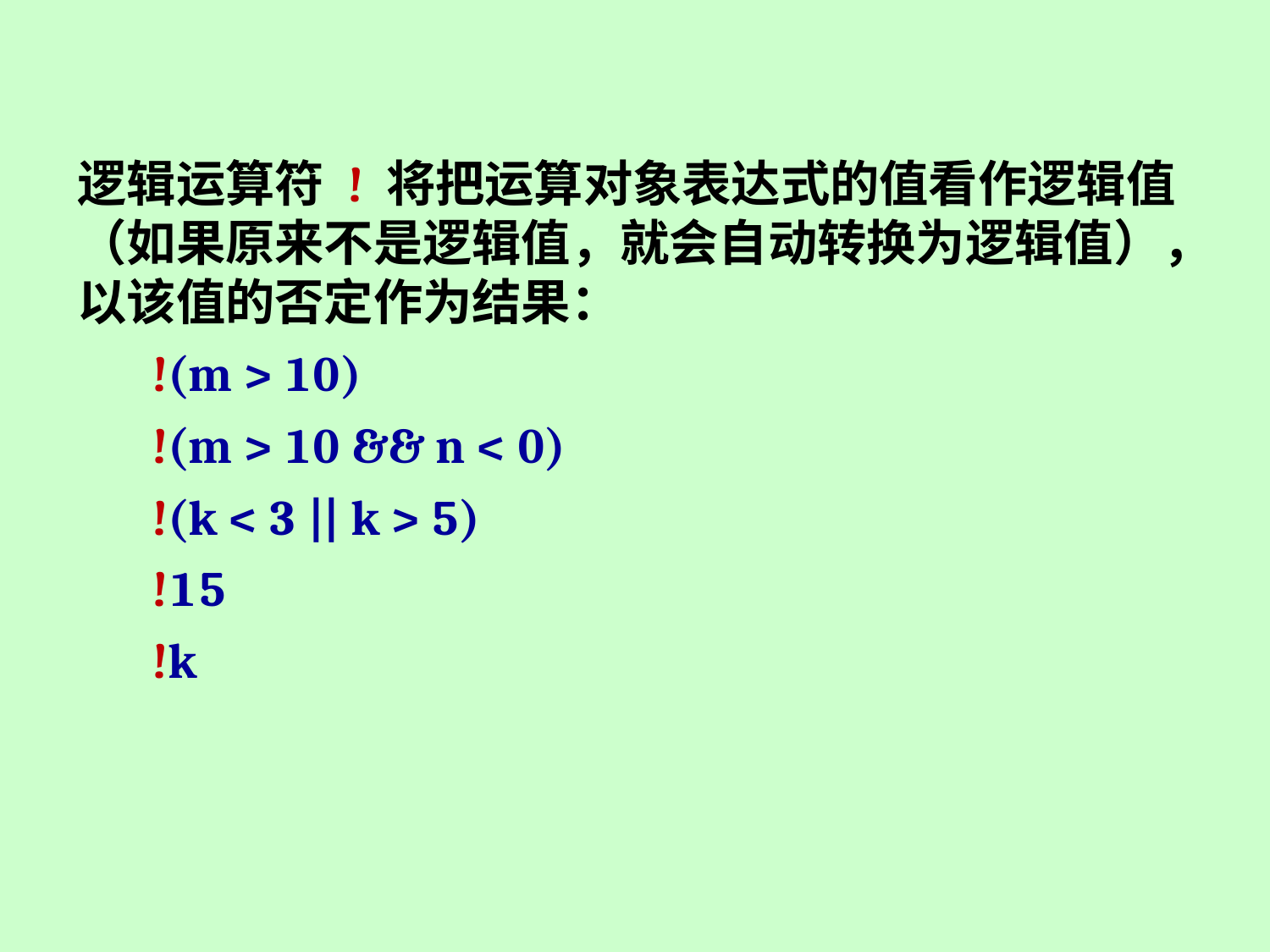

逻辑运算符 ! 将把运算对象表达式的值看作逻辑值（如果原来不是逻辑值，就会自动转换为逻辑值），以该值的否定作为结果：
!(m > 10)
!(m > 10 && n < 0)
!(k < 3 || k > 5)
!15
!k
60